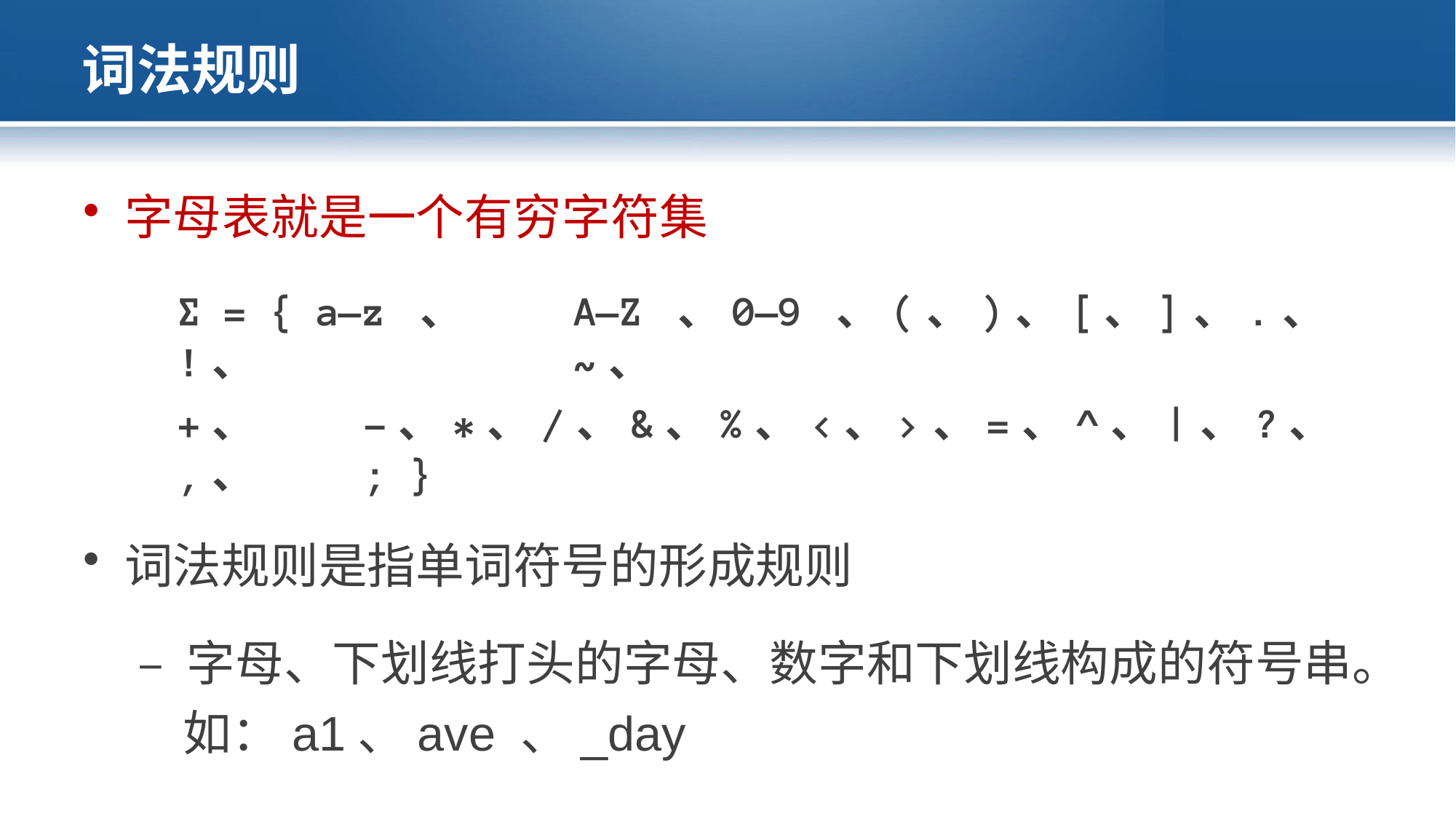

# 词法规则
字母表就是一个有穷字符集
∑ = { a—z 、	A—Z 、	0—9 、	(、	)、	[、	]、	.、	!、	~、
+、	-、	*、	/、	&、	%、	<、	>、	=、	^、	|、	?、	,、	; }
词法规则是指单词符号的形成规则
– 字母、下划线打头的字母、数字和下划线构成的符号串。 如：a1、ave 、_day